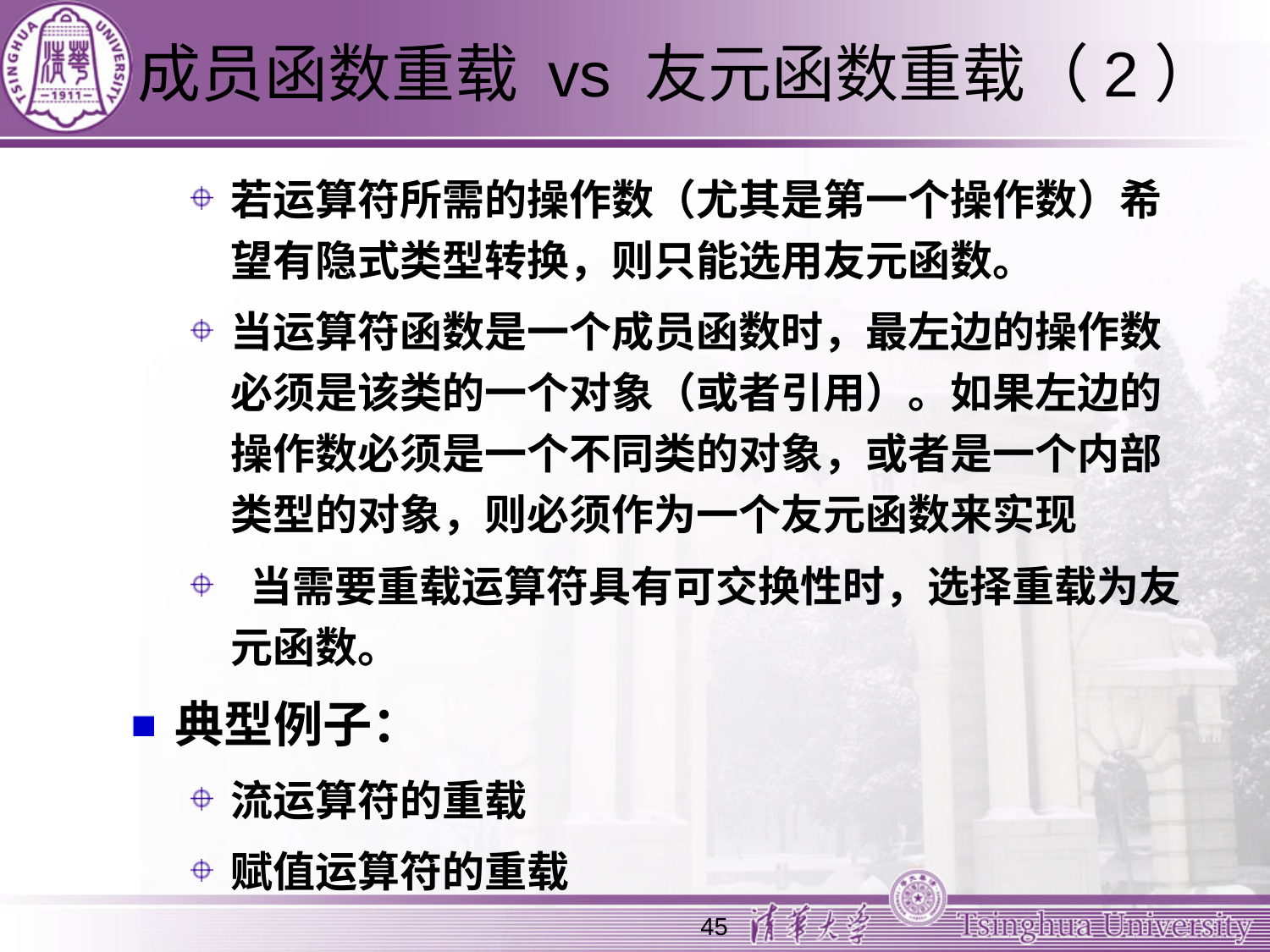

# 成员函数重载 vs 友元函数重载（2）
若运算符所需的操作数（尤其是第一个操作数）希望有隐式类型转换，则只能选用友元函数。
当运算符函数是一个成员函数时，最左边的操作数必须是该类的一个对象（或者引用）。如果左边的操作数必须是一个不同类的对象，或者是一个内部类型的对象，则必须作为一个友元函数来实现
 当需要重载运算符具有可交换性时，选择重载为友元函数。
典型例子：
流运算符的重载
赋值运算符的重载

45